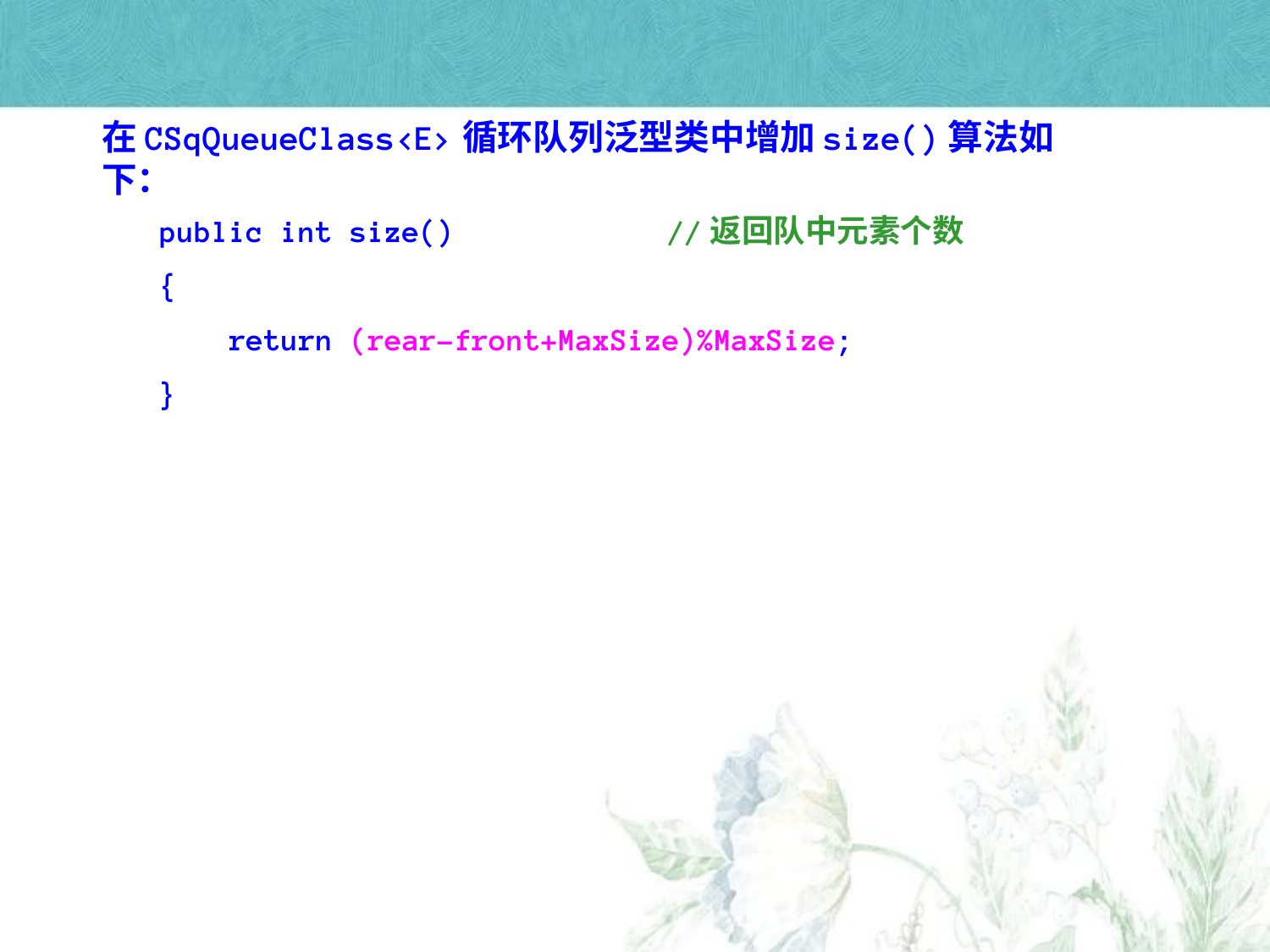

在CSqQueueClass<E>循环队列泛型类中增加size()算法如下：
public int size()		//返回队中元素个数
{
    return (rear-front+MaxSize)%MaxSize;
}